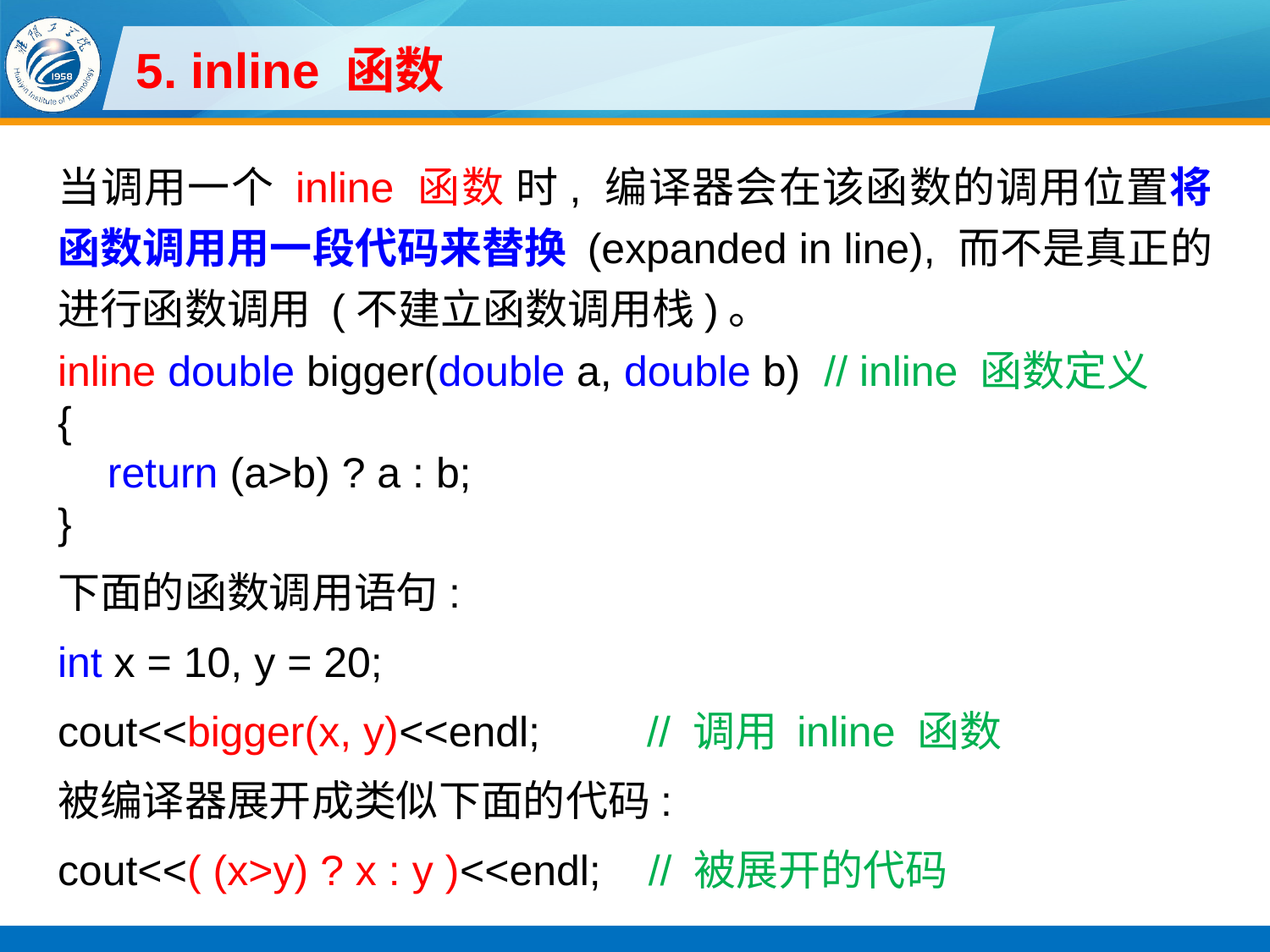

# 5. inline 函数
当调用一个 inline 函数 时, 编译器会在该函数的调用位置将函数调用用一段代码来替换 (expanded in line), 而不是真正的进行函数调用 (不建立函数调用栈)。
inline double bigger(double a, double b)  // inline 函数定义
{
return (a>b) ? a : b;
}
下面的函数调用语句:
int x = 10, y = 20;
cout<<bigger(x, y)<<endl;         // 调用 inline 函数
被编译器展开成类似下面的代码:
cout<<( (x>y) ? x : y )<<endl;    // 被展开的代码